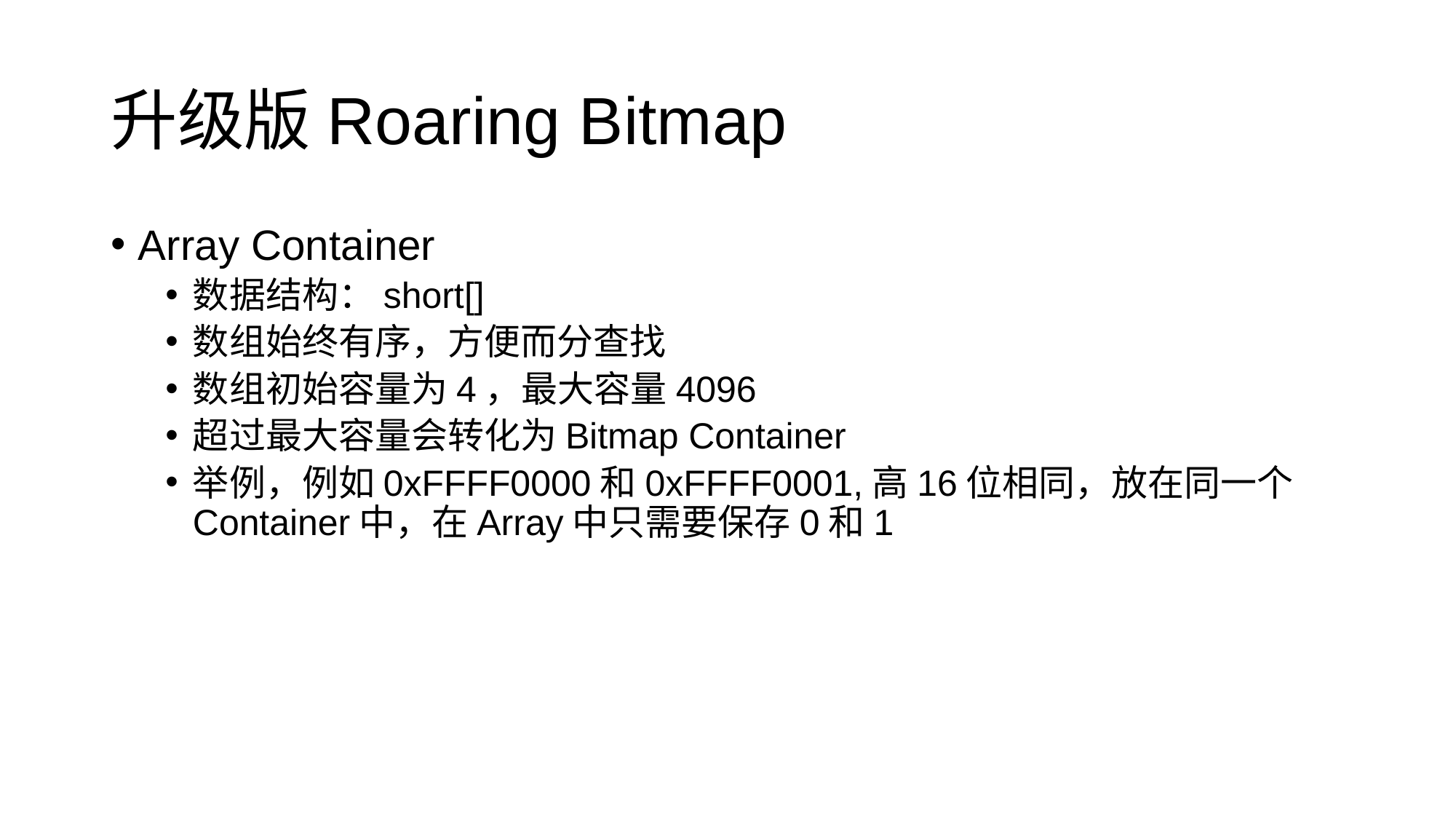

# 升级版Roaring Bitmap
Array Container
数据结构：short[]
数组始终有序，方便而分查找
数组初始容量为4，最大容量4096
超过最大容量会转化为Bitmap Container
举例，例如0xFFFF0000和0xFFFF0001,高16位相同，放在同一个Container中，在Array中只需要保存0和1